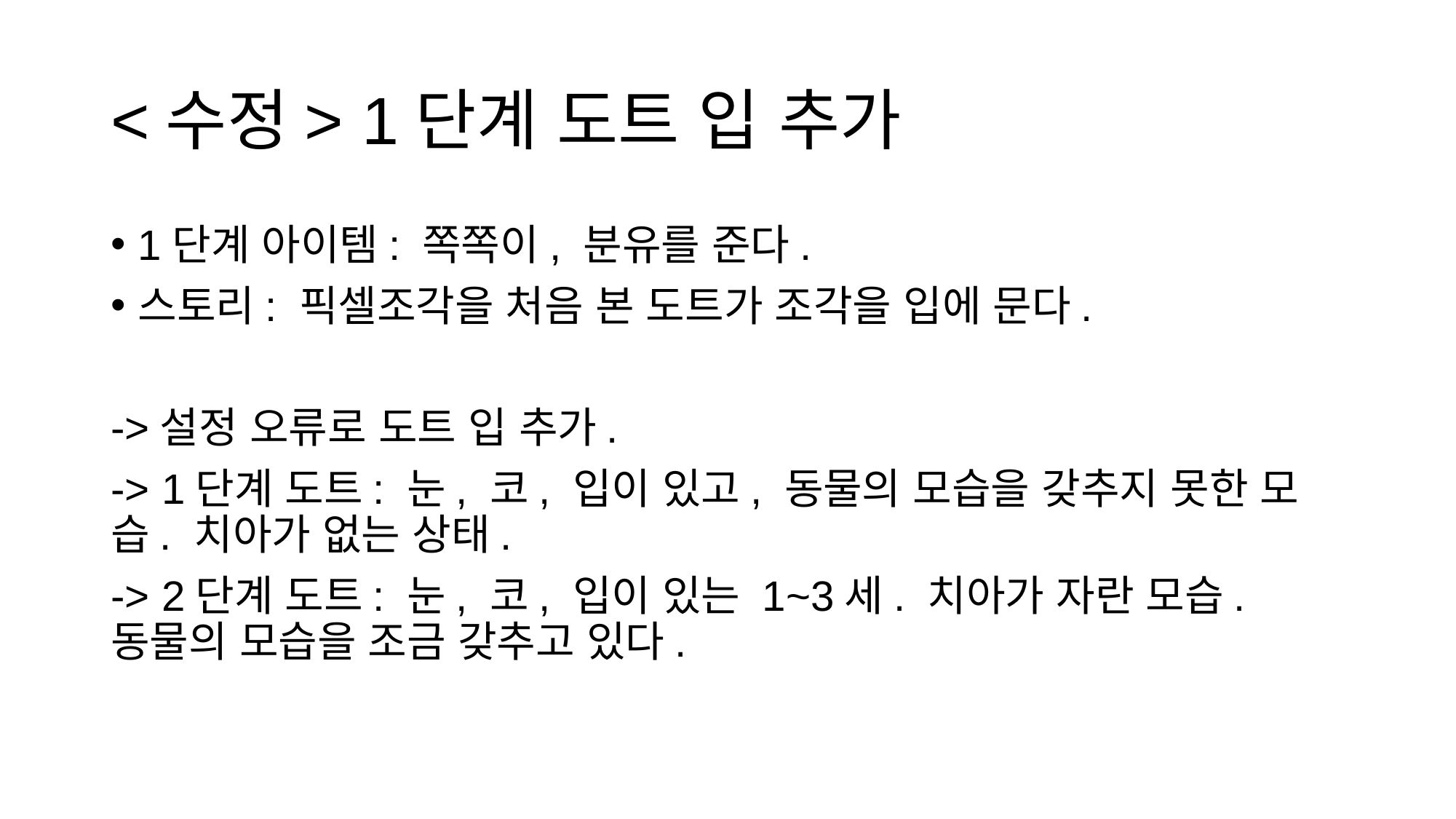

# <수정> 1단계 도트 입 추가
1단계 아이템: 쪽쪽이, 분유를 준다.
스토리: 픽셀조각을 처음 본 도트가 조각을 입에 문다.

->설정 오류로 도트 입 추가.
-> 1단계 도트: 눈, 코, 입이 있고, 동물의 모습을 갖추지 못한 모습. 치아가 없는 상태.
-> 2단계 도트: 눈, 코, 입이 있는 1~3세. 치아가 자란 모습. 동물의 모습을 조금 갖추고 있다.